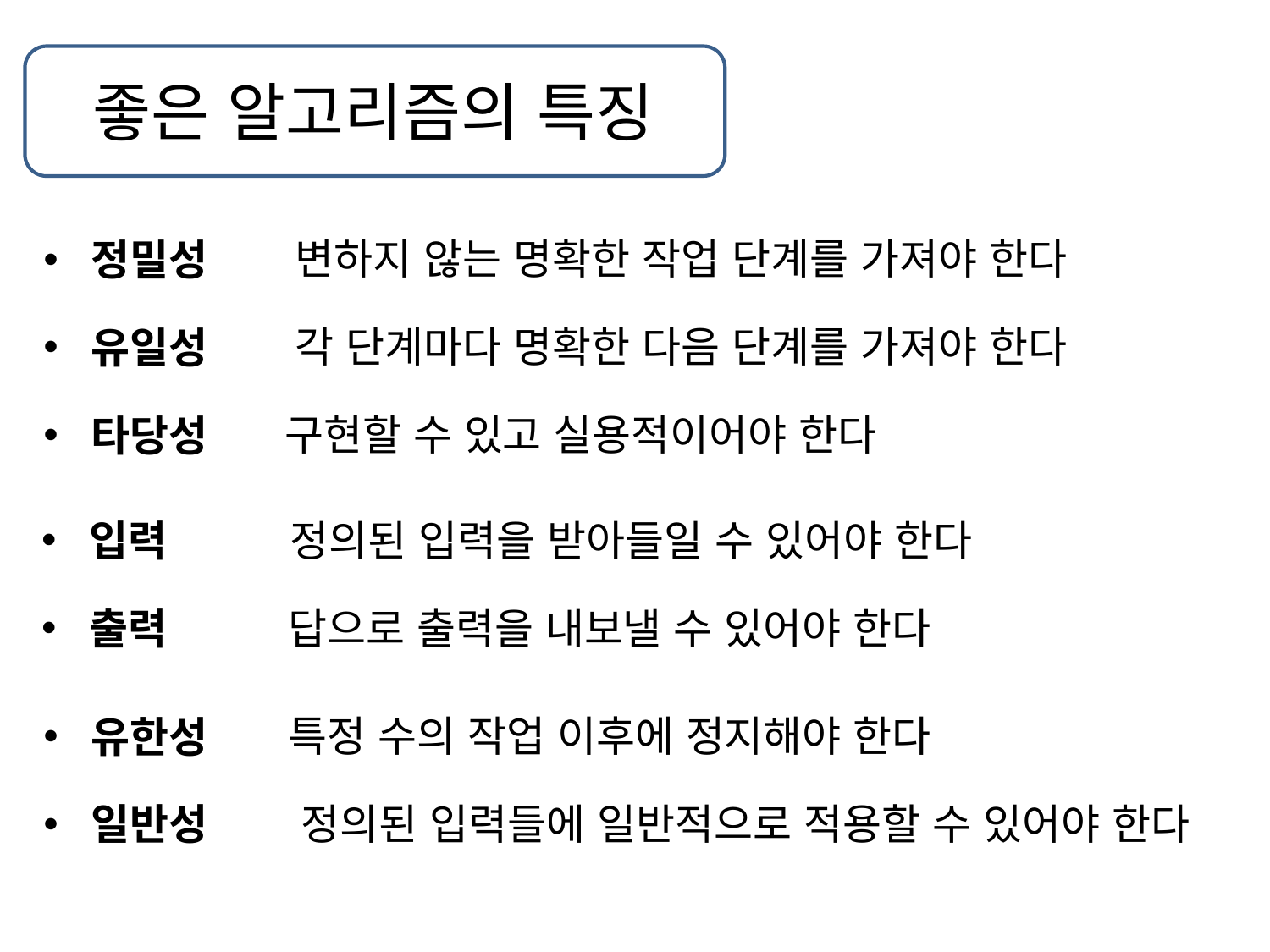

좋은 알고리즘의 특징
변하지 않는 명확한 작업 단계를 가져야 한다
정밀성
각 단계마다 명확한 다음 단계를 가져야 한다
유일성
구현할 수 있고 실용적이어야 한다
타당성
정의된 입력을 받아들일 수 있어야 한다
입력
답으로 출력을 내보낼 수 있어야 한다
출력
특정 수의 작업 이후에 정지해야 한다
유한성
일반성
정의된 입력들에 일반적으로 적용할 수 있어야 한다